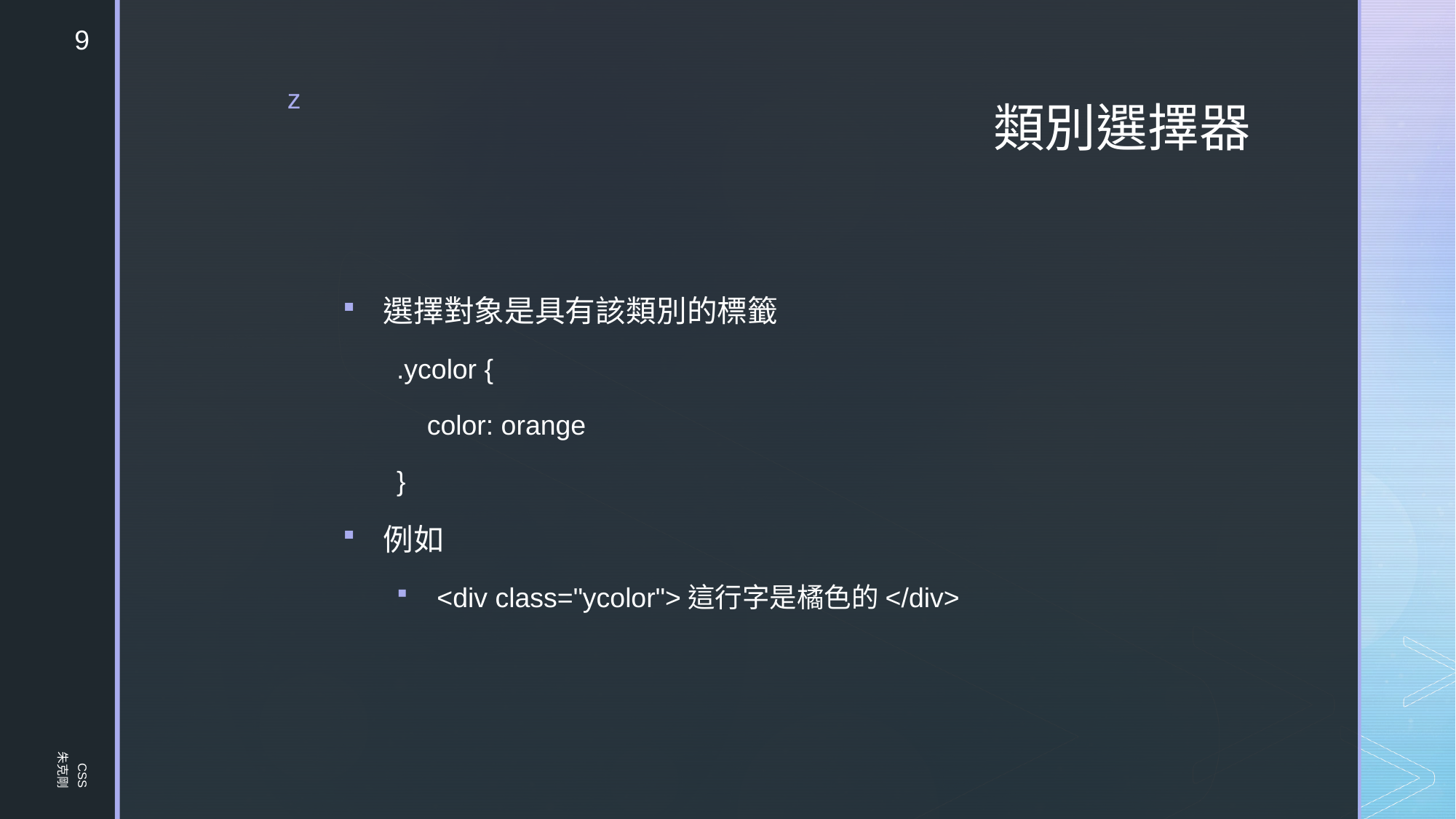

9
# 類別選擇器
選擇對象是具有該類別的標籤
.ycolor {
    color: orange
}
例如
<div class="ycolor">這行字是橘色的</div>

CSS
朱克剛